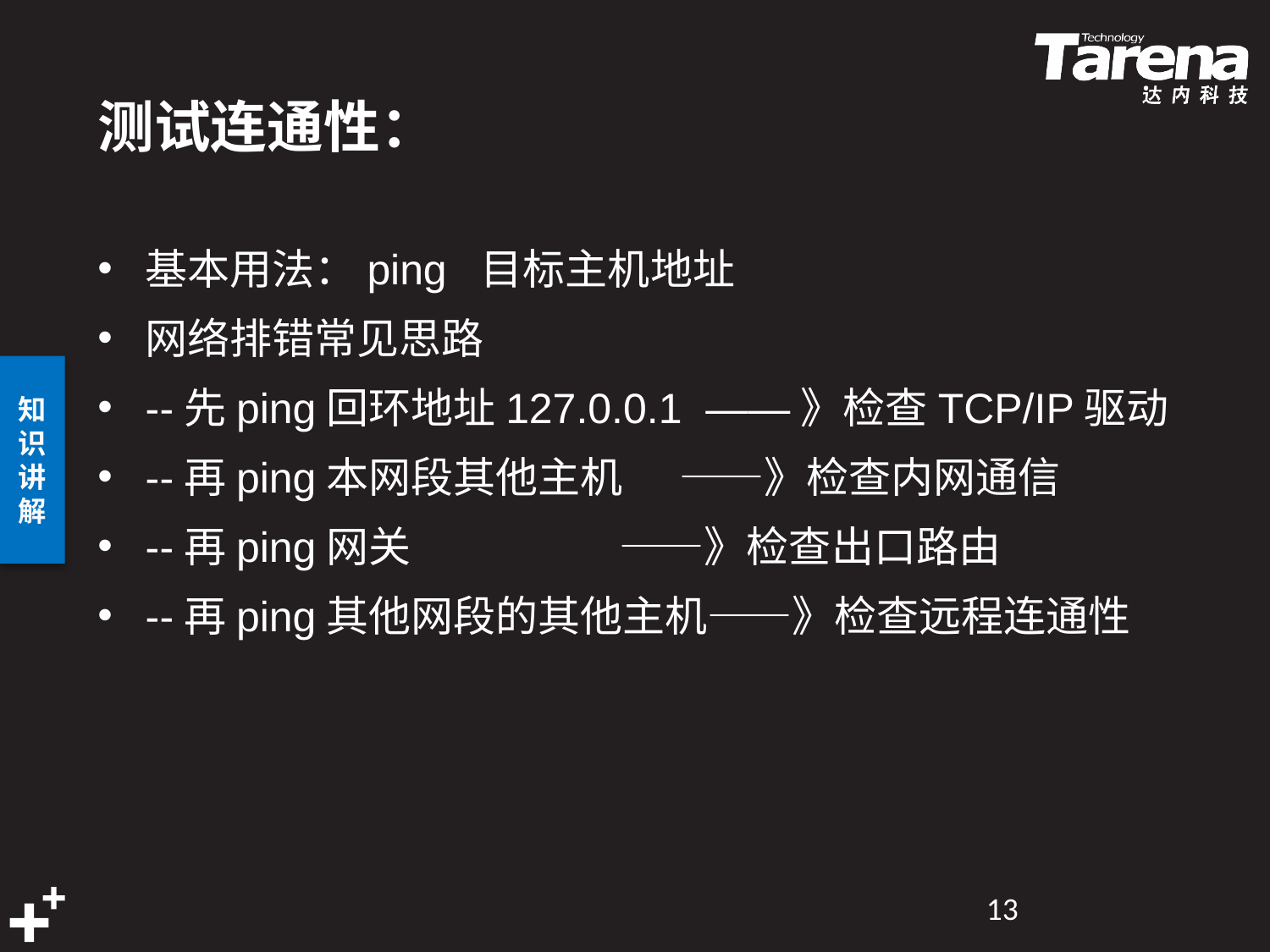

# 测试连通性：
基本用法：ping  目标主机地址
网络排错常见思路
--先ping回环地址127.0.0.1  ——》检查TCP/IP驱动
--再ping本网段其他主机      ——》检查内网通信
--再ping网关                      ——》检查出口路由
--再ping其他网段的其他主机——》检查远程连通性
13